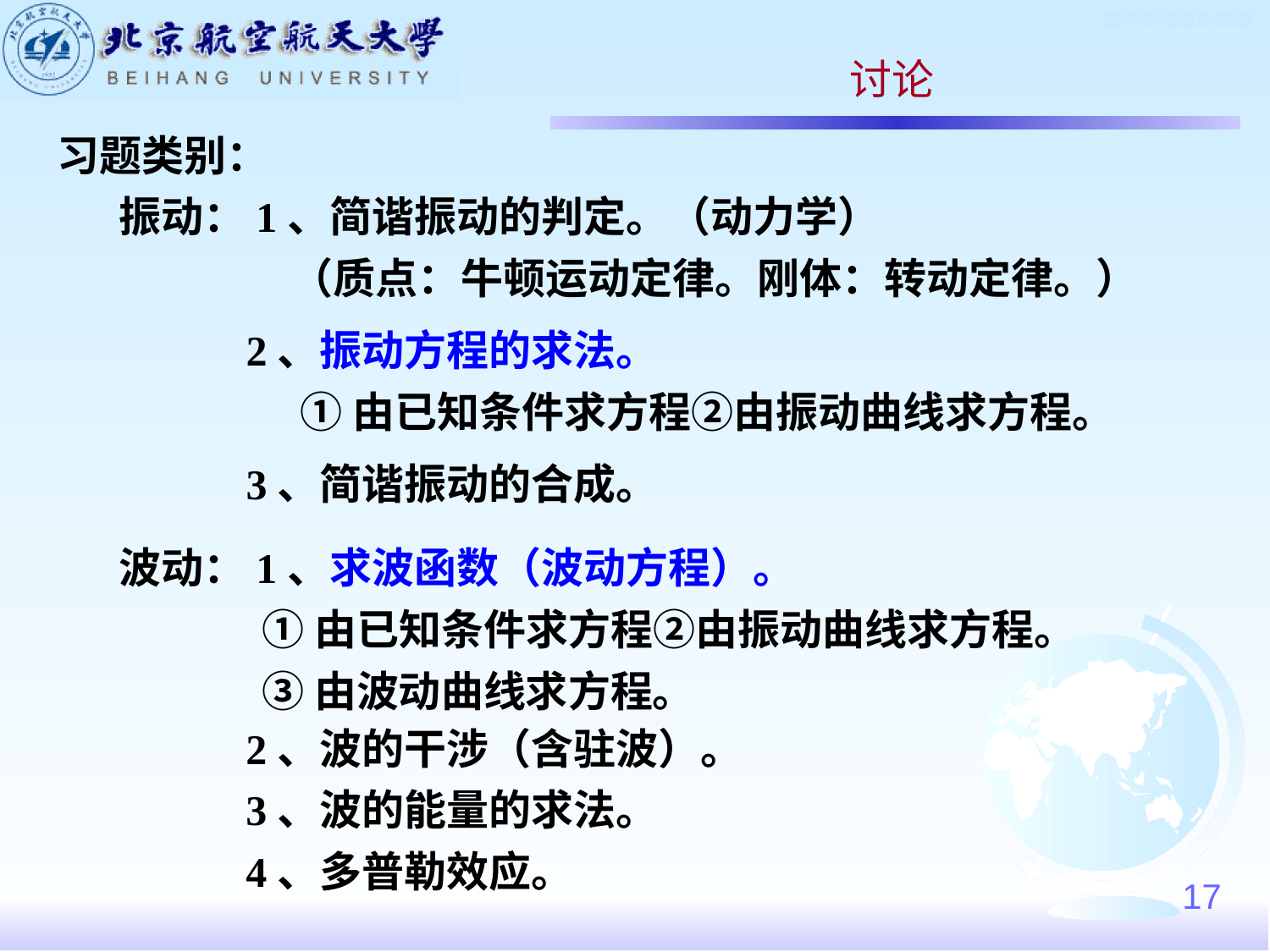

讨论
习题类别：
振动：1、简谐振动的判定。（动力学）
                 （质点：牛顿运动定律。刚体：转动定律。）
	2、振动方程的求法。
                   ①由已知条件求方程②由振动曲线求方程。
	3、简谐振动的合成。
波动：1、求波函数（波动方程）。
               ①由已知条件求方程②由振动曲线求方程。
               ③由波动曲线求方程。
            2、波的干涉（含驻波）。
            3、波的能量的求法。
            4、多普勒效应。
17